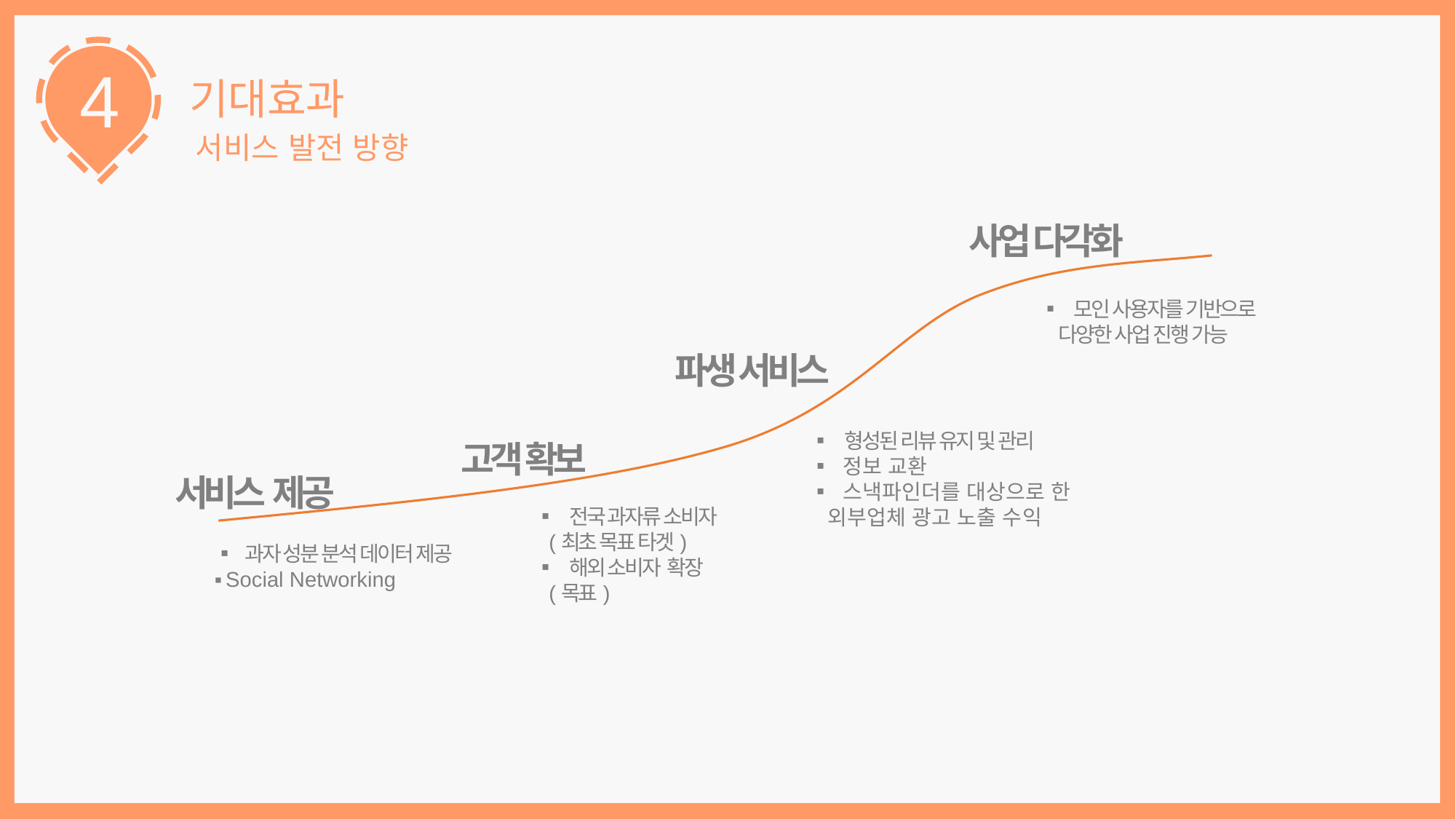

4

기대효과
서비스 발전 방향
사업 다각화
▪  모인 사용자를 기반으로
   다양한 사업 진행 가능
파생 서비스
▪  형성된 리뷰 유지 및 관리
▪ 정보 교환
▪ 스낵파인더를 대상으로 한
  외부업체 광고 노출 수익
고객 확보
서비스  제공
▪  전국 과자류 소비자
   (최초 목표 타겟)
▪  해외 소비자  확장
   (목표)
▪ 과자 성분 분석 데이터 제공
▪ Social Networking